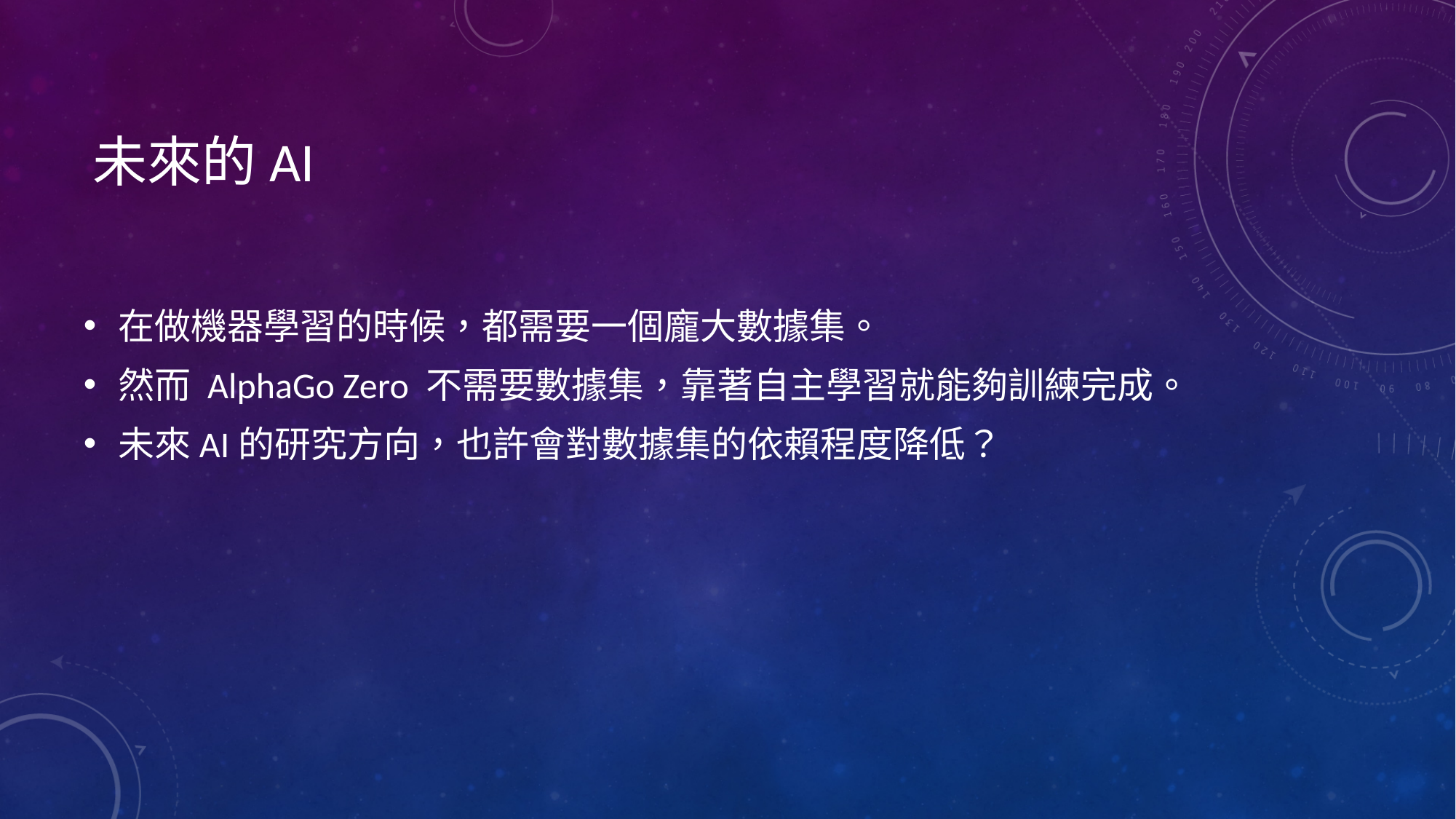

# 未來的AI
在做機器學習的時候，都需要一個龐大數據集。
然而 AlphaGo Zero 不需要數據集，靠著自主學習就能夠訓練完成。
未來AI的研究方向，也許會對數據集的依賴程度降低？